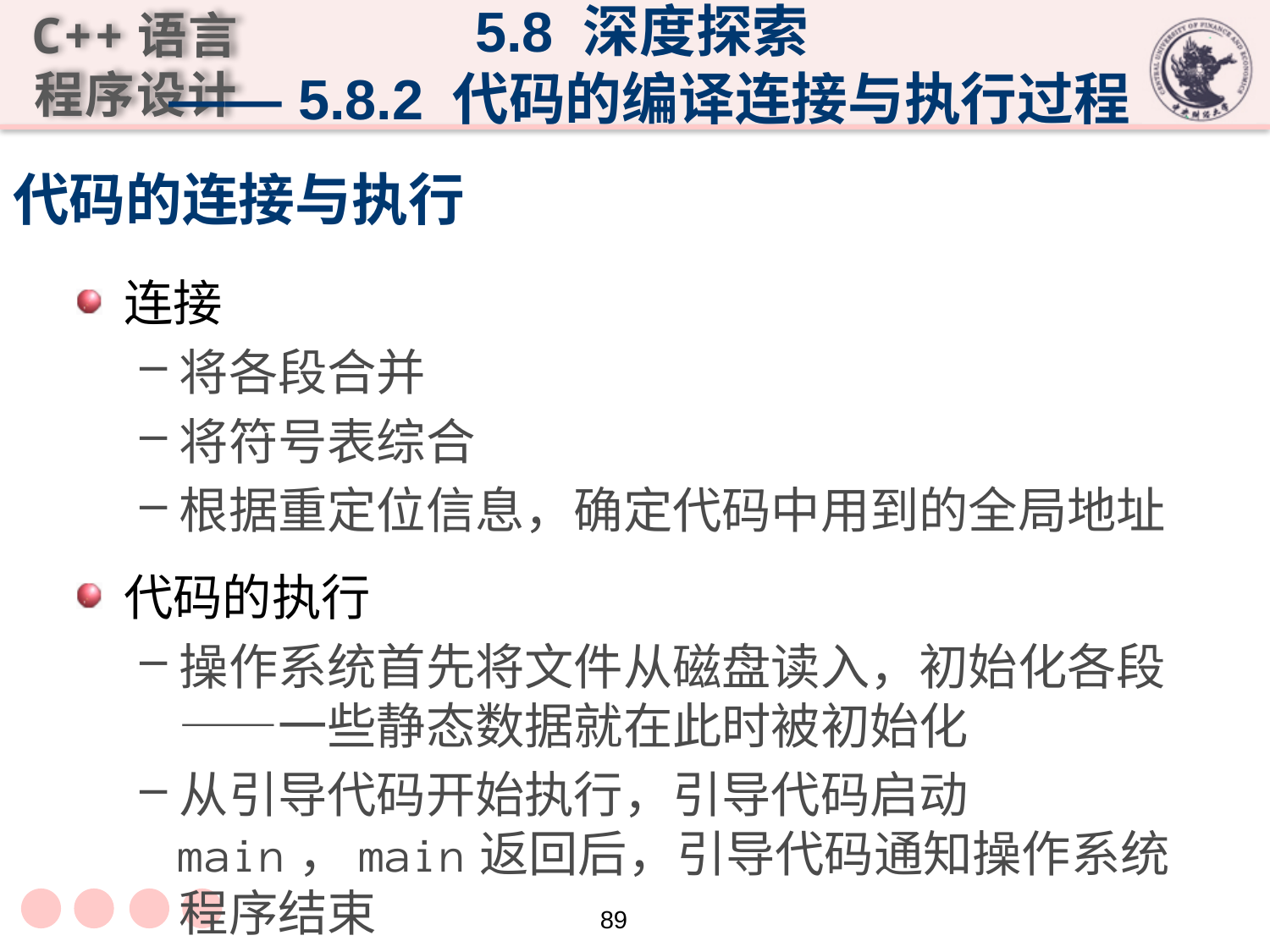

5.8 深度探索
 —— 5.8.2 代码的编译连接与执行过程
# 代码的连接与执行
连接
将各段合并
将符号表综合
根据重定位信息，确定代码中用到的全局地址
代码的执行
操作系统首先将文件从磁盘读入，初始化各段——一些静态数据就在此时被初始化
从引导代码开始执行，引导代码启动main，main返回后，引导代码通知操作系统程序结束
89